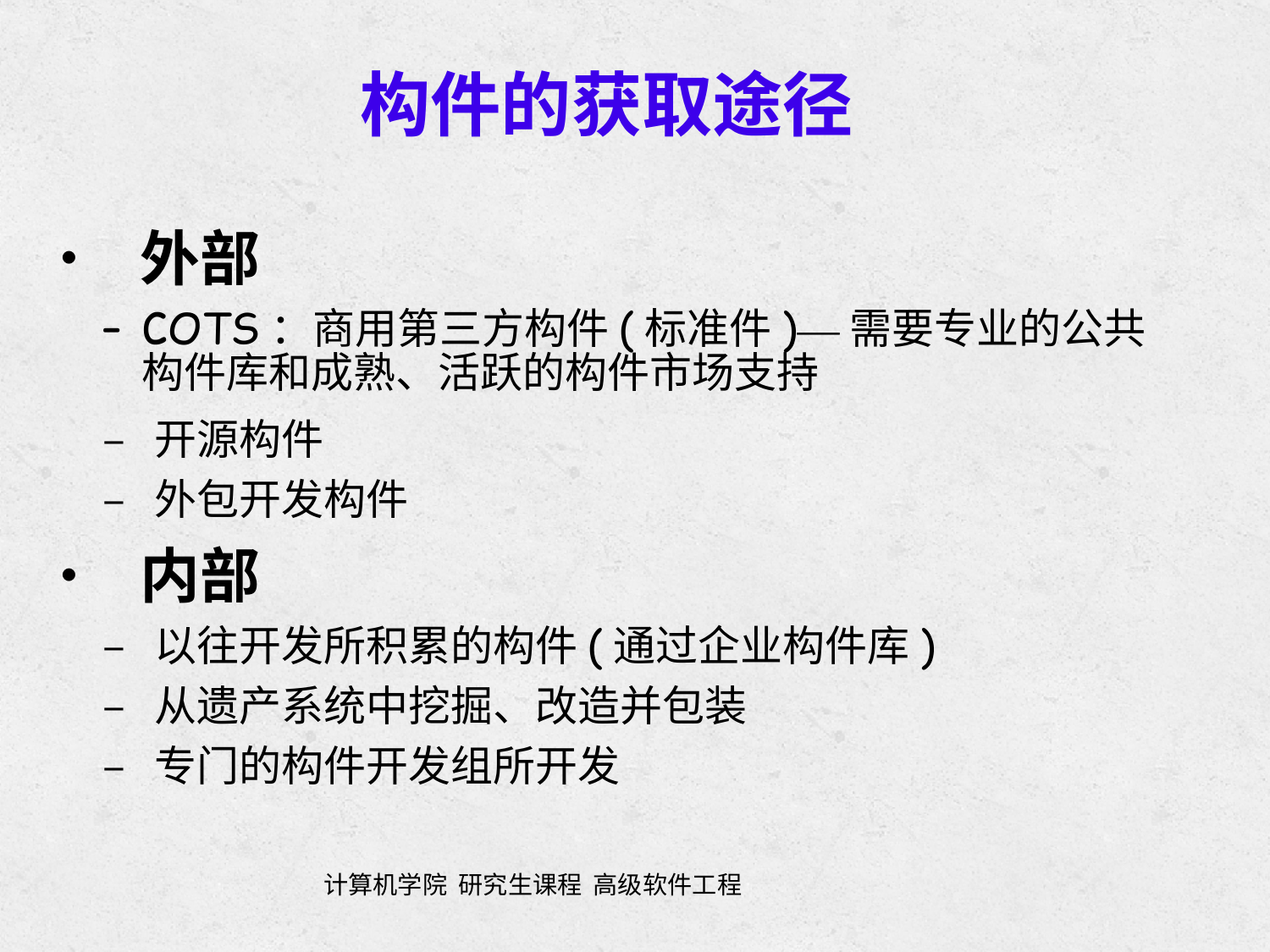

构件的获取途径

•  外部
	–  COTS：商用第三方构件(标准件)—需要专业的公共
		构件库和成熟、活跃的构件市场支持
	–  开源构件
	–  外包开发构件
•  内部
	–  以往开发所积累的构件(通过企业构件库)
	–  从遗产系统中挖掘、改造并包装
	–  专门的构件开发组所开发
计算机学院  研究生课程  高级软件工程